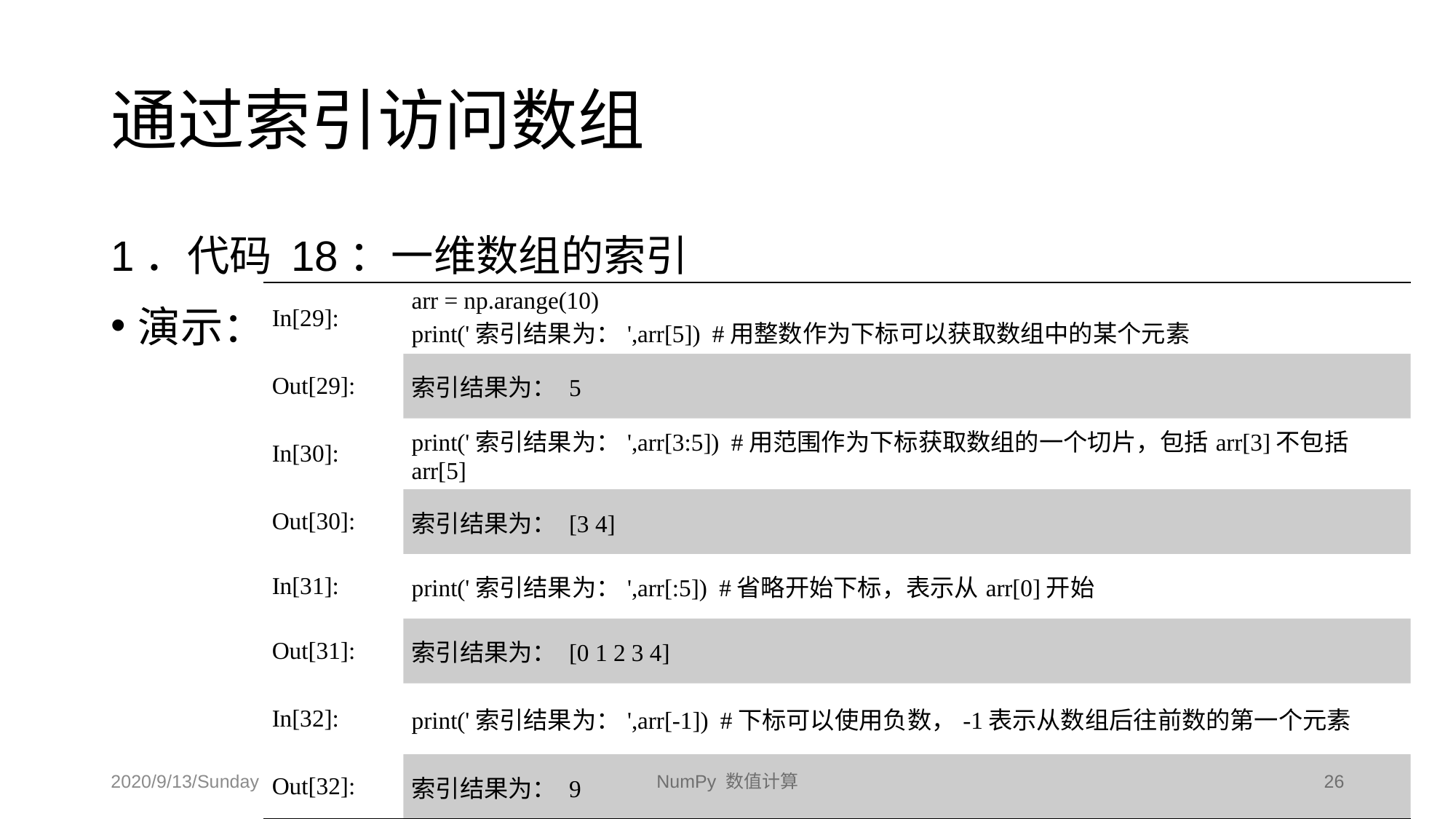

# 通过索引访问数组
1．代码 18：一维数组的索引
演示：
| In[29]: | arr = np.arange(10) print('索引结果为：',arr[5]) #用整数作为下标可以获取数组中的某个元素 |
| --- | --- |
| Out[29]: | 索引结果为： 5 |
| In[30]: | print('索引结果为：',arr[3:5]) #用范围作为下标获取数组的一个切片，包括arr[3]不包括arr[5] |
| Out[30]: | 索引结果为： [3 4] |
| In[31]: | print('索引结果为：',arr[:5]) #省略开始下标，表示从arr[0]开始 |
| Out[31]: | 索引结果为： [0 1 2 3 4] |
| In[32]: | print('索引结果为：',arr[-1]) #下标可以使用负数，-1表示从数组后往前数的第一个元素 |
| Out[32]: | 索引结果为： 9 |
2020/9/13/Sunday
NumPy 数值计算
26